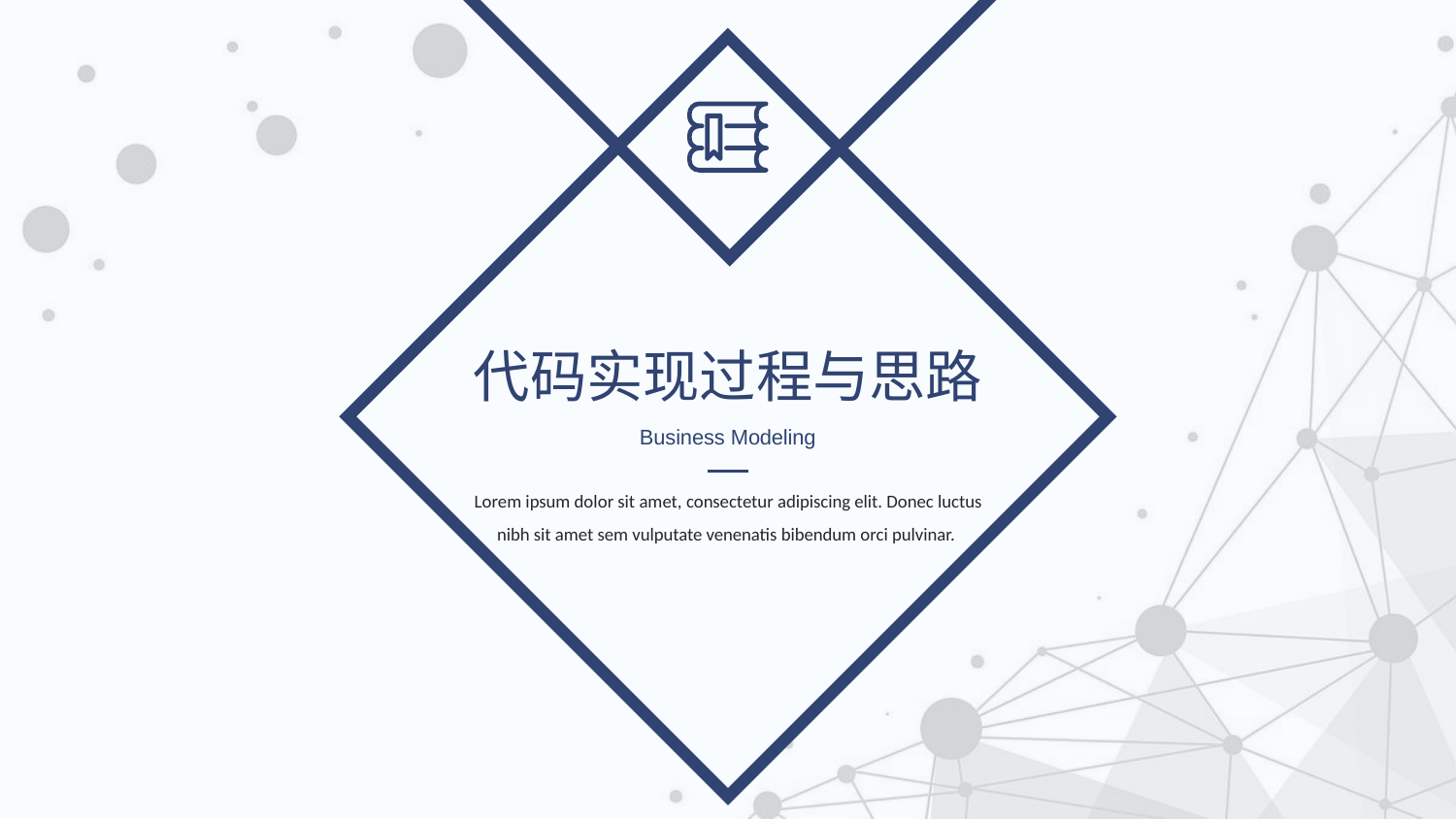

代码实现过程与思路
Business Modeling
Lorem ipsum dolor sit amet, consectetur adipiscing elit. Donec luctus nibh sit amet sem vulputate venenatis bibendum orci pulvinar.